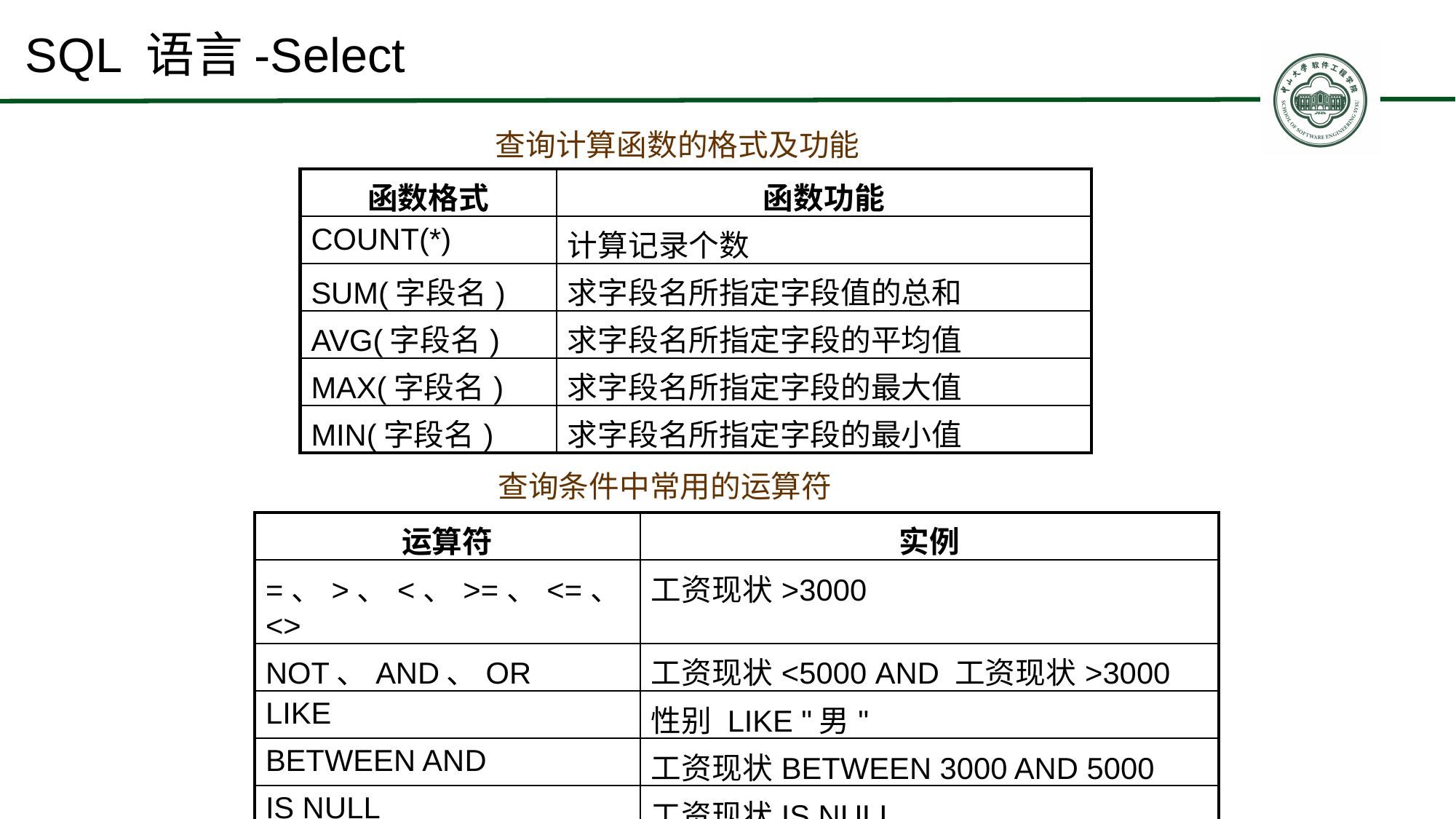

# SQL 语言-Select
查询计算函数的格式及功能
| 函数格式 | 函数功能 |
| --- | --- |
| COUNT(\*) | 计算记录个数 |
| SUM(字段名) | 求字段名所指定字段值的总和 |
| AVG(字段名) | 求字段名所指定字段的平均值 |
| MAX(字段名) | 求字段名所指定字段的最大值 |
| MIN(字段名) | 求字段名所指定字段的最小值 |
  查询条件中常用的运算符
| 运算符 | 实例 |
| --- | --- |
| =、>、<、>=、<=、<> | 工资现状>3000 |
| NOT、AND、OR | 工资现状<5000 AND 工资现状>3000 |
| LIKE | 性别 LIKE "男" |
| BETWEEN AND | 工资现状BETWEEN 3000 AND 5000 |
| IS NULL | 工资现状IS NULL |